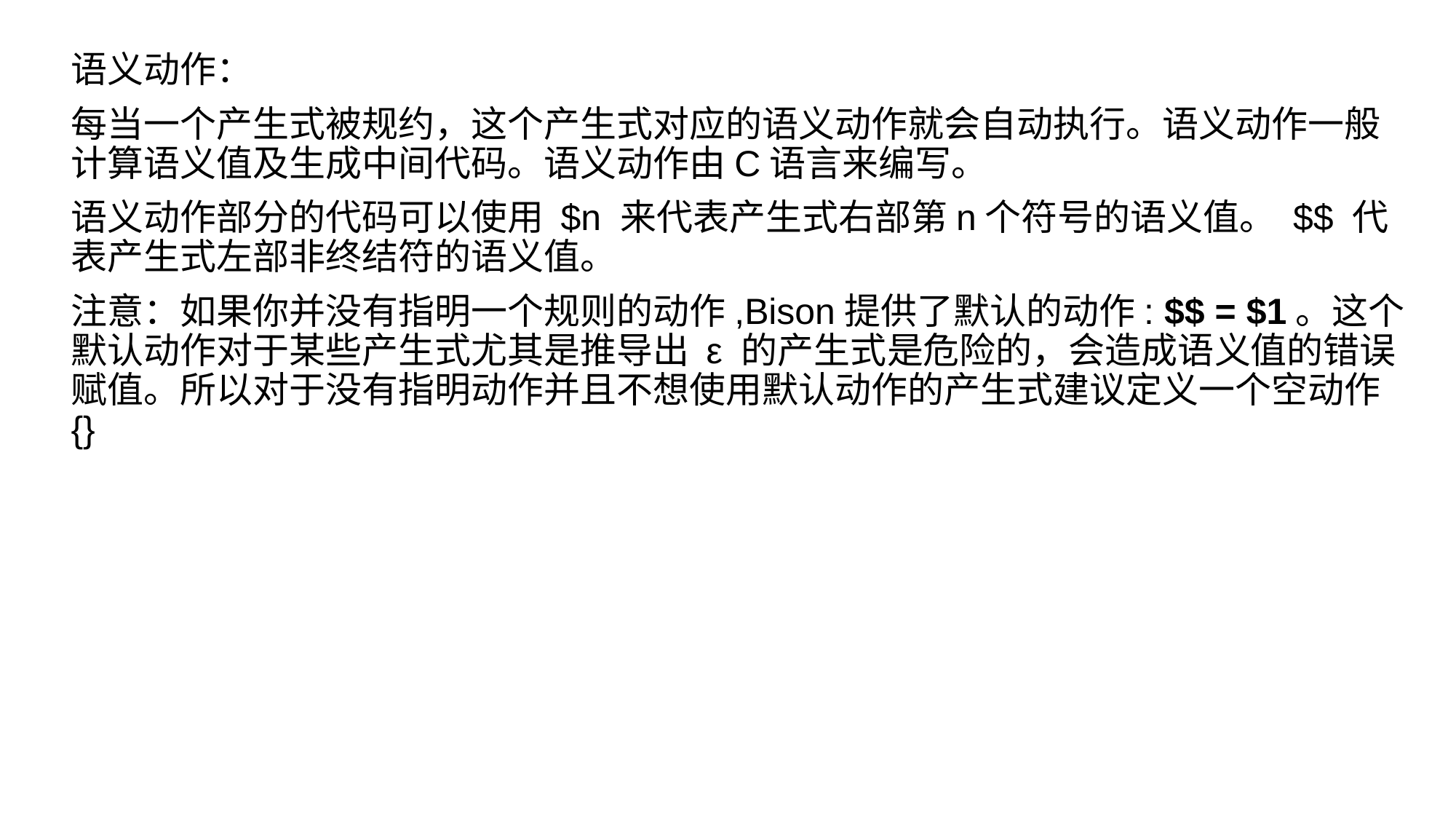

语义动作：
每当一个产生式被规约，这个产生式对应的语义动作就会自动执行。语义动作一般计算语义值及生成中间代码。语义动作由C语言来编写。
语义动作部分的代码可以使用 $n 来代表产生式右部第n个符号的语义值。 $$ 代表产生式左部非终结符的语义值。
注意：如果你并没有指明一个规则的动作,Bison提供了默认的动作: $$ = $1。这个默认动作对于某些产生式尤其是推导出 ε 的产生式是危险的，会造成语义值的错误赋值。所以对于没有指明动作并且不想使用默认动作的产生式建议定义一个空动作 {}